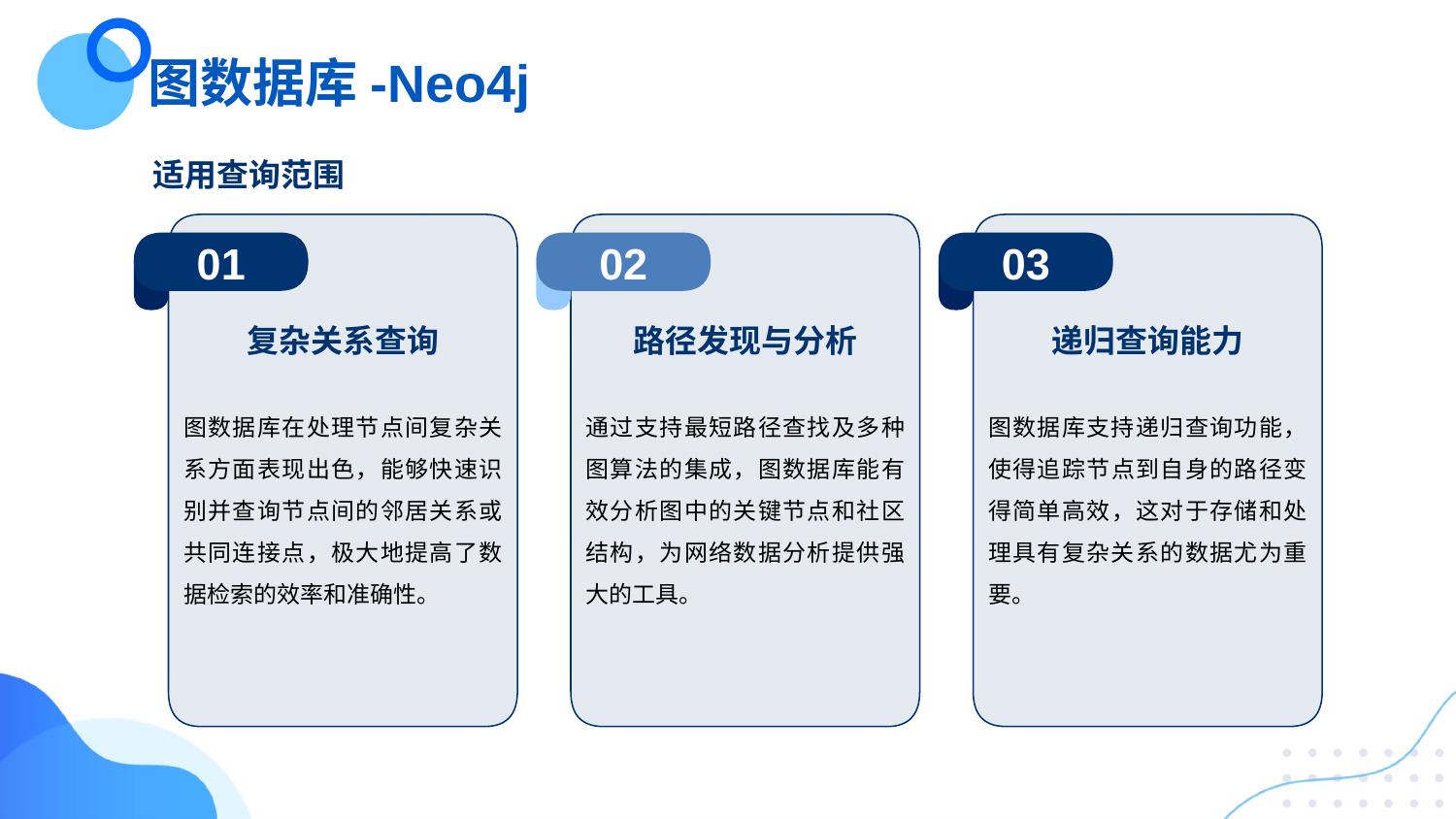

图数据库-Neo4j
适用查询范围

01
02
03

复杂关系查询
路径发现与分析
递归查询能力
图数据库在处理节点间复杂关系方面表现出色，能够快速识别并查询节点间的邻居关系或共同连接点，极大地提高了数据检索的效率和准确性。
通过支持最短路径查找及多种图算法的集成，图数据库能有效分析图中的关键节点和社区结构，为网络数据分析提供强大的工具。
图数据库支持递归查询功能，使得追踪节点到自身的路径变得简单高效，这对于存储和处理具有复杂关系的数据尤为重要。